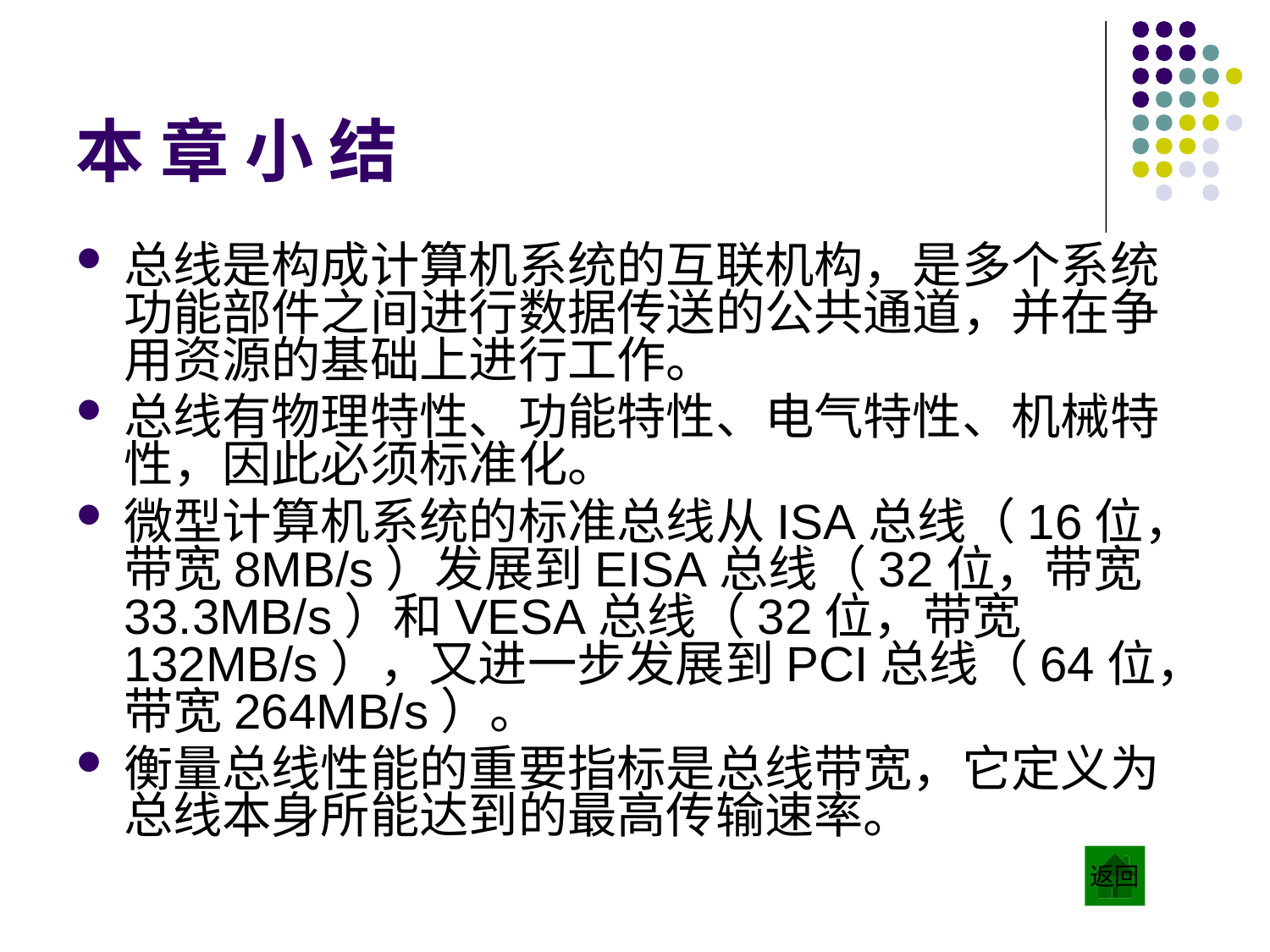

# 本 章 小 结
总线是构成计算机系统的互联机构，是多个系统功能部件之间进行数据传送的公共通道，并在争用资源的基础上进行工作。
总线有物理特性、功能特性、电气特性、机械特性，因此必须标准化。
微型计算机系统的标准总线从ISA总线（16位，带宽8MB/s）发展到EISA总线（32位，带宽33.3MB/s）和VESA总线（32位，带宽132MB/s），又进一步发展到PCI总线（64位，带宽264MB/s）。
衡量总线性能的重要指标是总线带宽，它定义为总线本身所能达到的最高传输速率。
返回
30